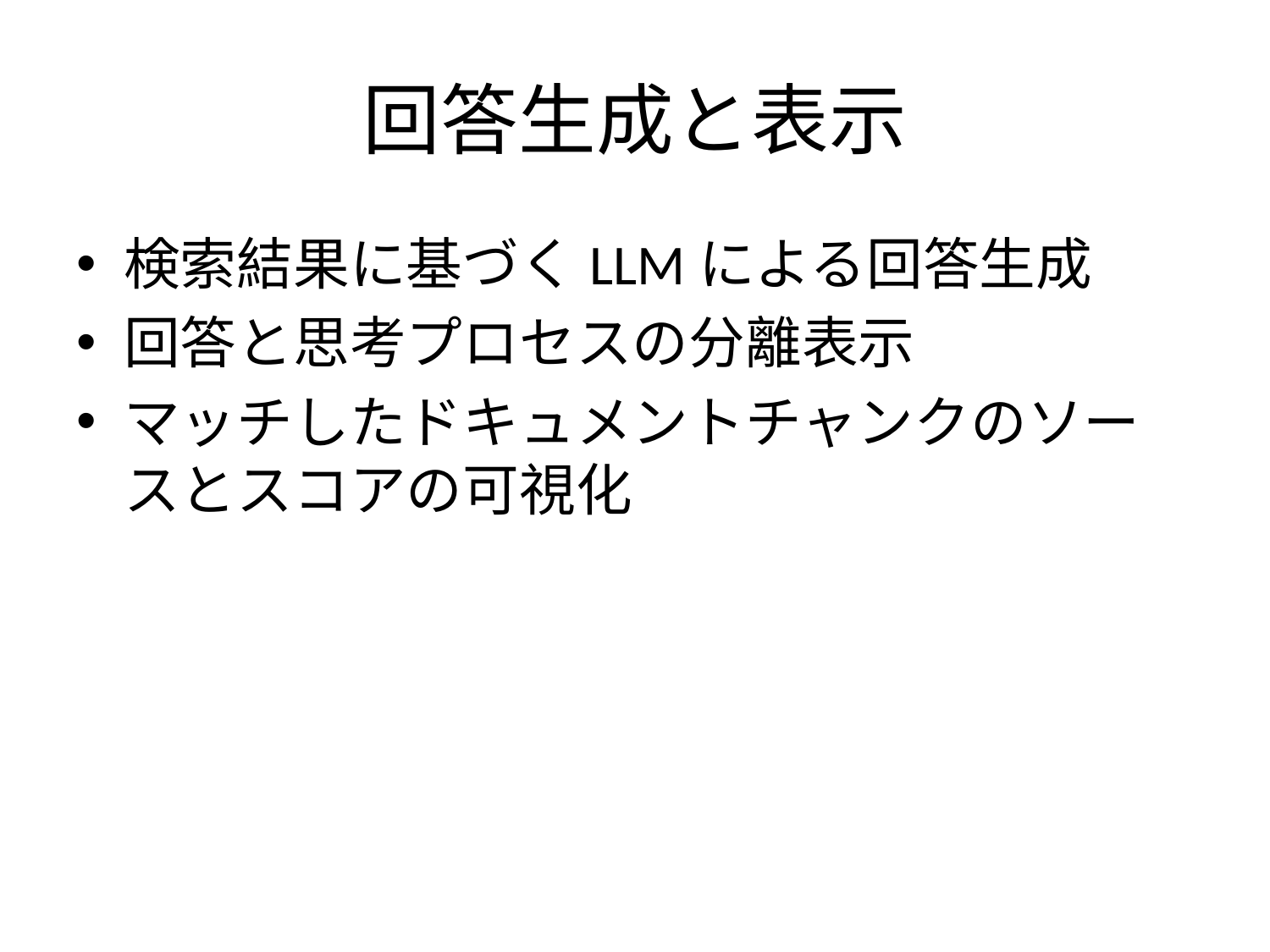

# 回答生成と表示
検索結果に基づくLLMによる回答生成
回答と思考プロセスの分離表示
マッチしたドキュメントチャンクのソースとスコアの可視化